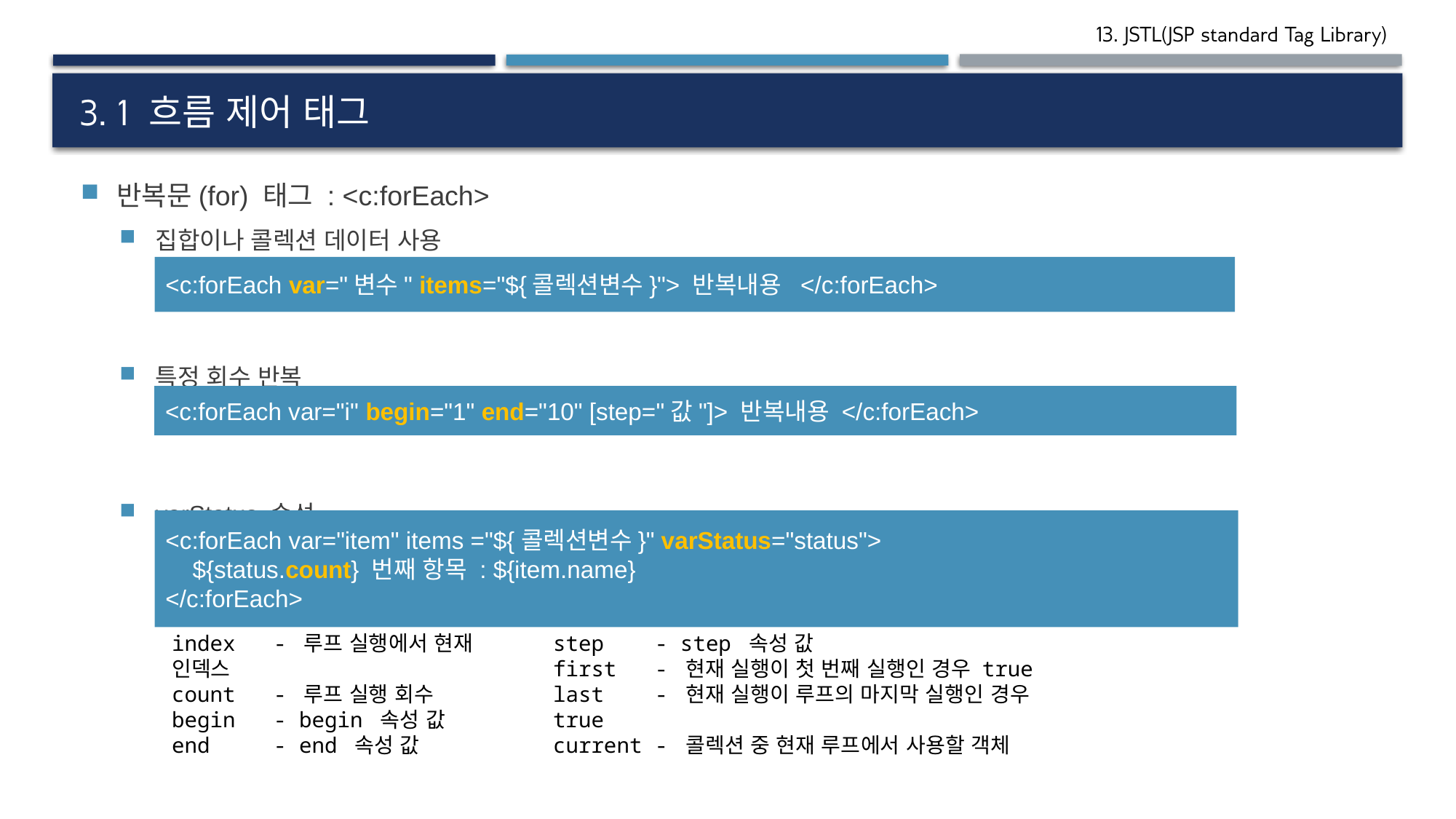

# 3. 1 흐름 제어 태그
반복문(for) 태그 : <c:forEach>
집합이나 콜렉션 데이터 사용

특정 회수 반복

varStatus 속성
<c:forEach var="변수" items="${콜렉션변수}"> 반복내용  </c:forEach>
<c:forEach var="i" begin="1" end="10" [step="값"]> 반복내용 </c:forEach>
<c:forEach var="item" items ="${콜렉션변수}" varStatus="status">
    ${status.count} 번째 항목 : ${item.name}
</c:forEach>
index   - 루프 실행에서 현재 인덱스
count   - 루프 실행 회수
begin   - begin 속성 값
end     - end 속성 값
step    - step 속성 값
first   - 현재 실행이 첫 번째 실행인 경우 true
last    - 현재 실행이 루프의 마지막 실행인 경우 true
current - 콜렉션 중 현재 루프에서 사용할 객체